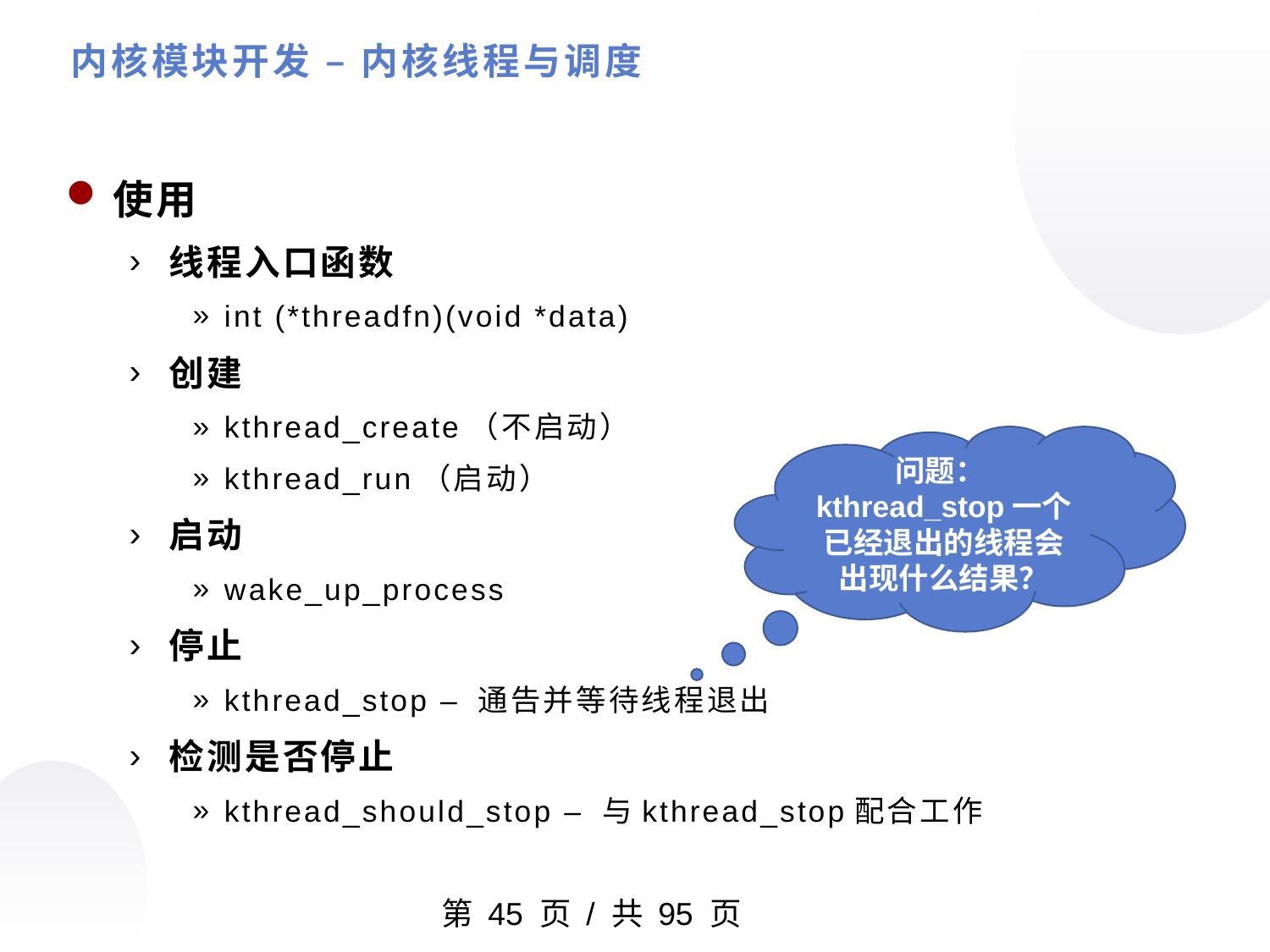

内核模块开发 – 内核线程与调度

使用
线程入口函数
int (*threadfn)(void *data)
创建
kthread_create（不启动）
kthread_run（启动）
启动
wake_up_process
停止
kthread_stop – 通告并等待线程退出
检测是否停止
kthread_should_stop – 与kthread_stop配合工作

问题：kthread_stop一个已经退出的线程会出现什么结果？

第 45 页 / 共 95 页